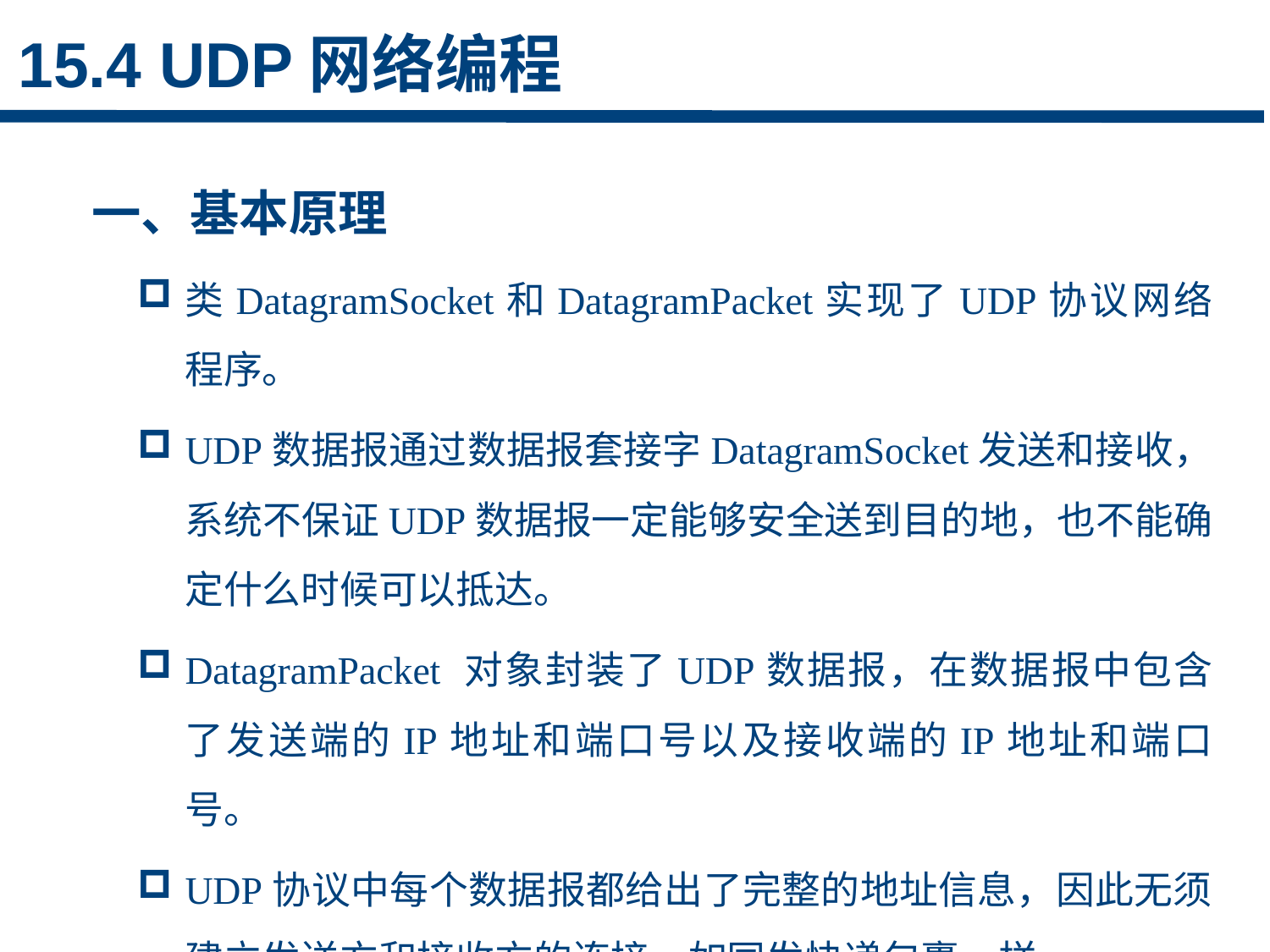

15.4 UDP网络编程
一、基本原理
类DatagramSocket和DatagramPacket实现了UDP协议网络程序。
UDP数据报通过数据报套接字DatagramSocket发送和接收，系统不保证UDP数据报一定能够安全送到目的地，也不能确定什么时候可以抵达。
DatagramPacket 对象封装了UDP数据报，在数据报中包含了发送端的IP地址和端口号以及接收端的IP地址和端口号。
UDP协议中每个数据报都给出了完整的地址信息，因此无须建立发送方和接收方的连接。如同发快递包裹一样。
点击添加文本
点击添加文本
点击添加文本
点击添加文本